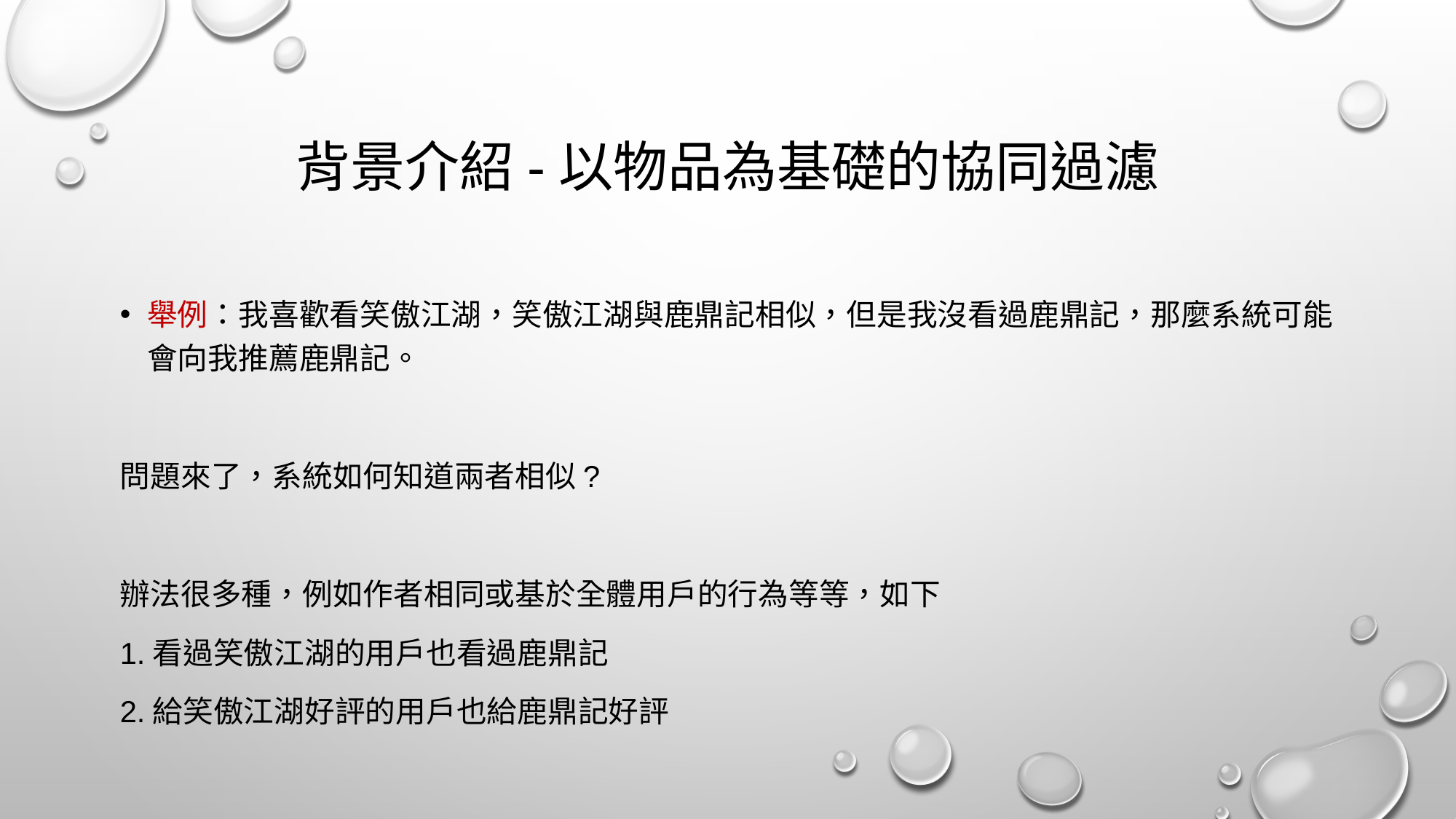

# 背景介紹-以物品為基礎的協同過濾
舉例：我喜歡看笑傲江湖，笑傲江湖與鹿鼎記相似，但是我沒看過鹿鼎記，那麼系統可能會向我推薦鹿鼎記。

問題來了，系統如何知道兩者相似?

辦法很多種，例如作者相同或基於全體用戶的行為等等，如下
1.看過笑傲江湖的用戶也看過鹿鼎記
2.給笑傲江湖好評的用戶也給鹿鼎記好評